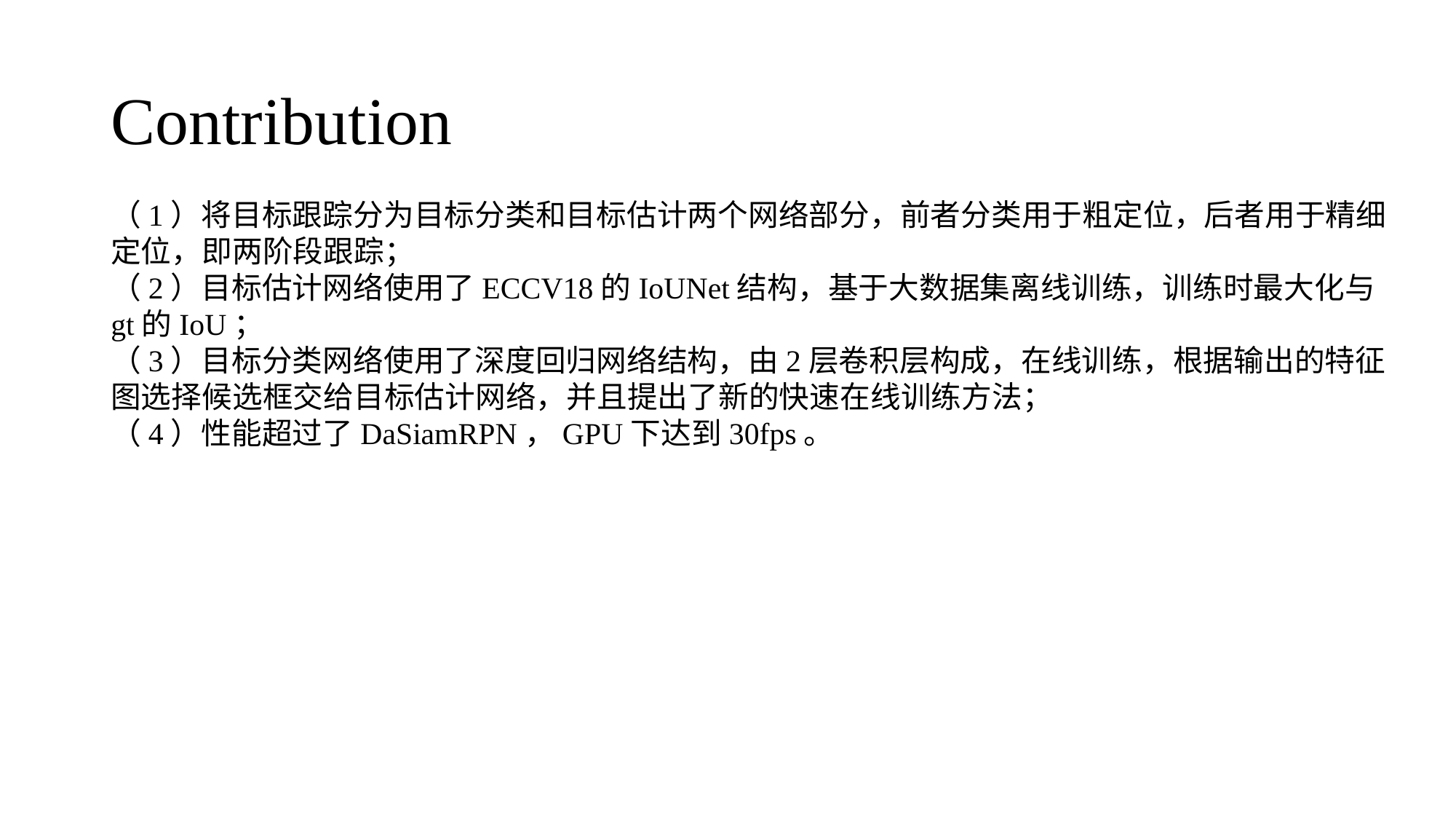

# Contribution
（1）将目标跟踪分为目标分类和目标估计两个网络部分，前者分类用于粗定位，后者用于精细定位，即两阶段跟踪；
（2）目标估计网络使用了ECCV18的IoUNet结构，基于大数据集离线训练，训练时最大化与gt的IoU；
（3）目标分类网络使用了深度回归网络结构，由2层卷积层构成，在线训练，根据输出的特征图选择候选框交给目标估计网络，并且提出了新的快速在线训练方法；
（4）性能超过了DaSiamRPN，GPU下达到30fps。